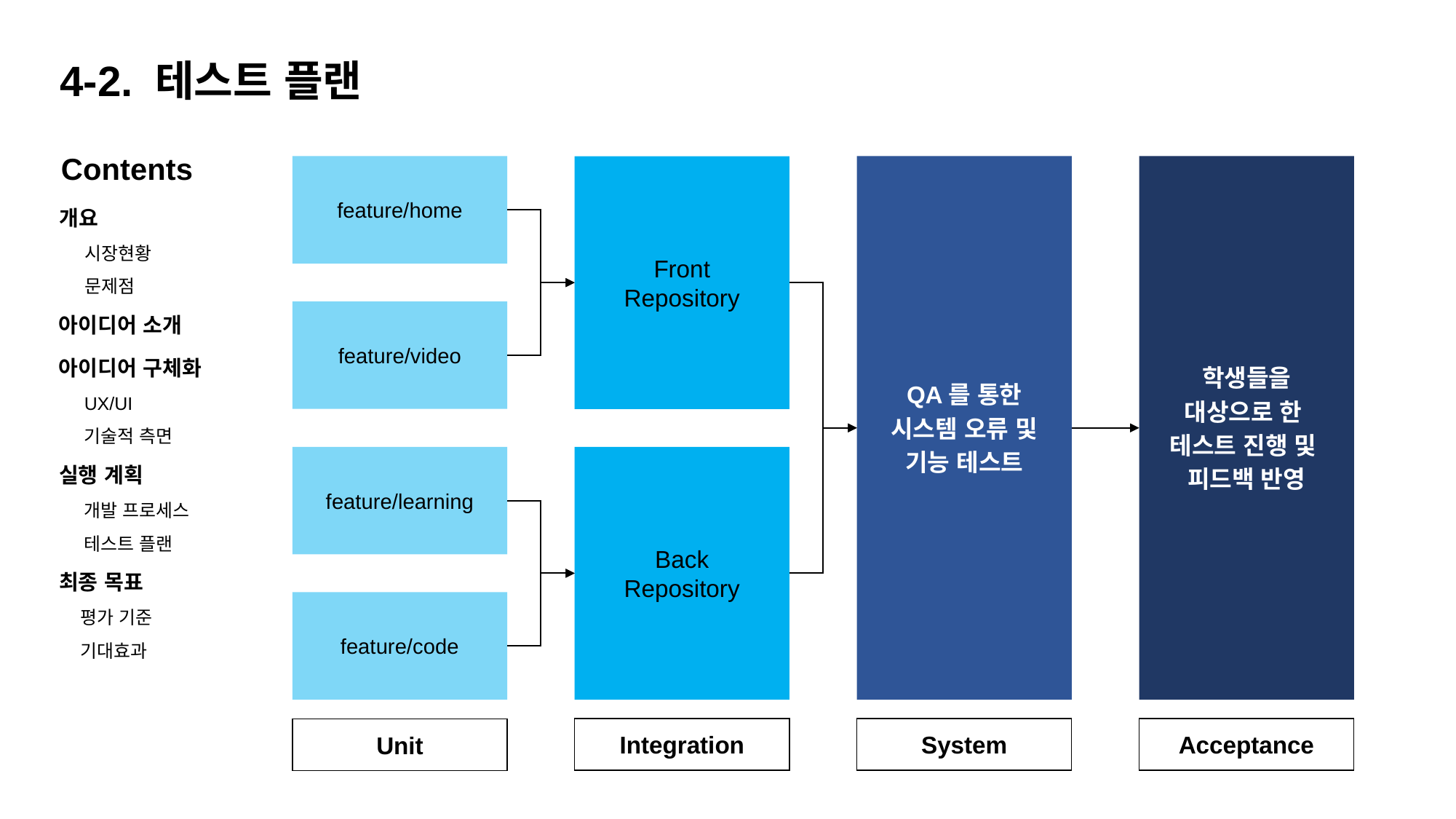

4-2. 테스트 플랜
Contents
개요
시장현황
문제점
아이디어 소개
아이디어 구체화
UX/UI
기술적 측면
실행 계획
개발 프로세스
테스트 플랜
최종 목표
평가 기준
기대효과
feature/home
feature/video
feature/learning
feature/code
Front
Repository
Back
Repository
QA를 통한
시스템 오류 및
기능 테스트
학생들을
대상으로 한
테스트 진행 및
피드백 반영
Integration
System
Acceptance
Unit